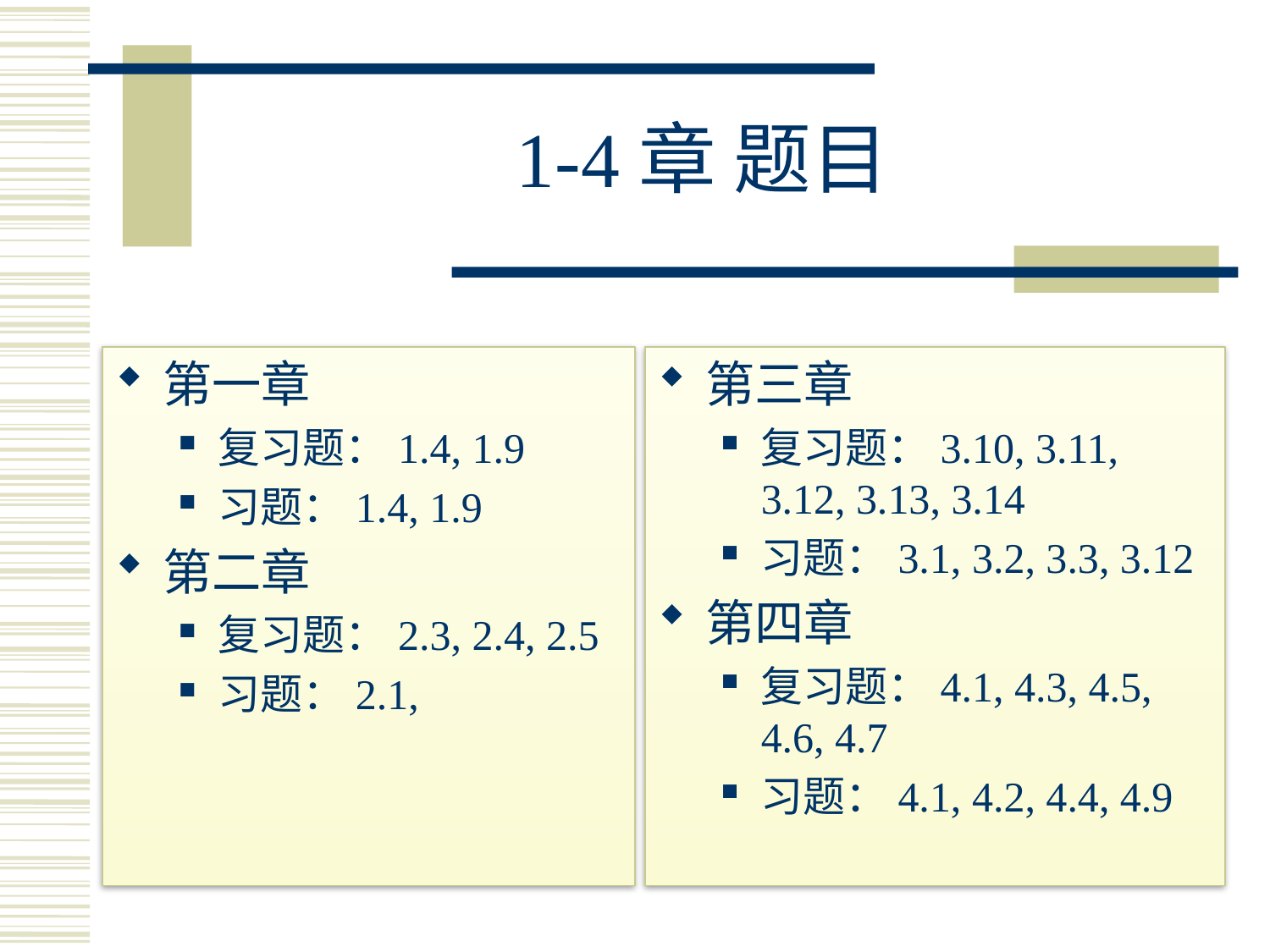

# 1-4章 题目
第一章
复习题：1.4, 1.9
习题：1.4, 1.9
第二章
复习题：2.3, 2.4, 2.5
习题：2.1,
第三章
复习题：3.10, 3.11, 3.12, 3.13, 3.14
习题：3.1, 3.2, 3.3, 3.12
第四章
复习题：4.1, 4.3, 4.5, 4.6, 4.7
习题：4.1, 4.2, 4.4, 4.9